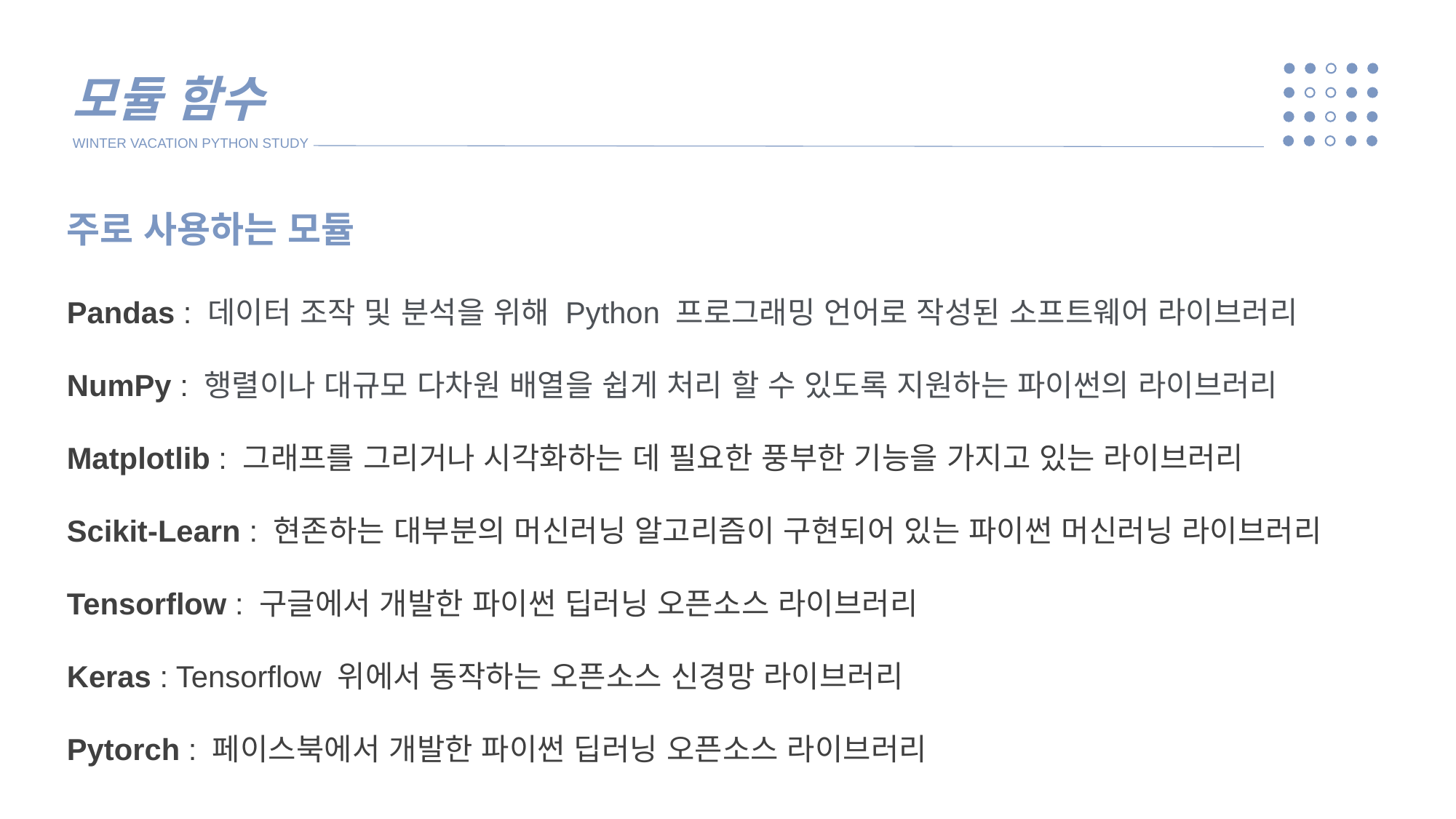

모듈 함수
WINTER VACATION PYTHON STUDY

주로 사용하는 모듈
Pandas : 데이터 조작 및 분석을 위해 Python 프로그래밍 언어로 작성된 소프트웨어 라이브러리
NumPy : 행렬이나 대규모 다차원 배열을 쉽게 처리 할 수 있도록 지원하는 파이썬의 라이브러리
Matplotlib : 그래프를 그리거나 시각화하는 데 필요한 풍부한 기능을 가지고 있는 라이브러리
Scikit-Learn : 현존하는 대부분의 머신러닝 알고리즘이 구현되어 있는 파이썬 머신러닝 라이브러리
Tensorflow : 구글에서 개발한 파이썬 딥러닝 오픈소스 라이브러리
Keras : Tensorflow 위에서 동작하는 오픈소스 신경망 라이브러리
Pytorch : 페이스북에서 개발한 파이썬 딥러닝 오픈소스 라이브러리